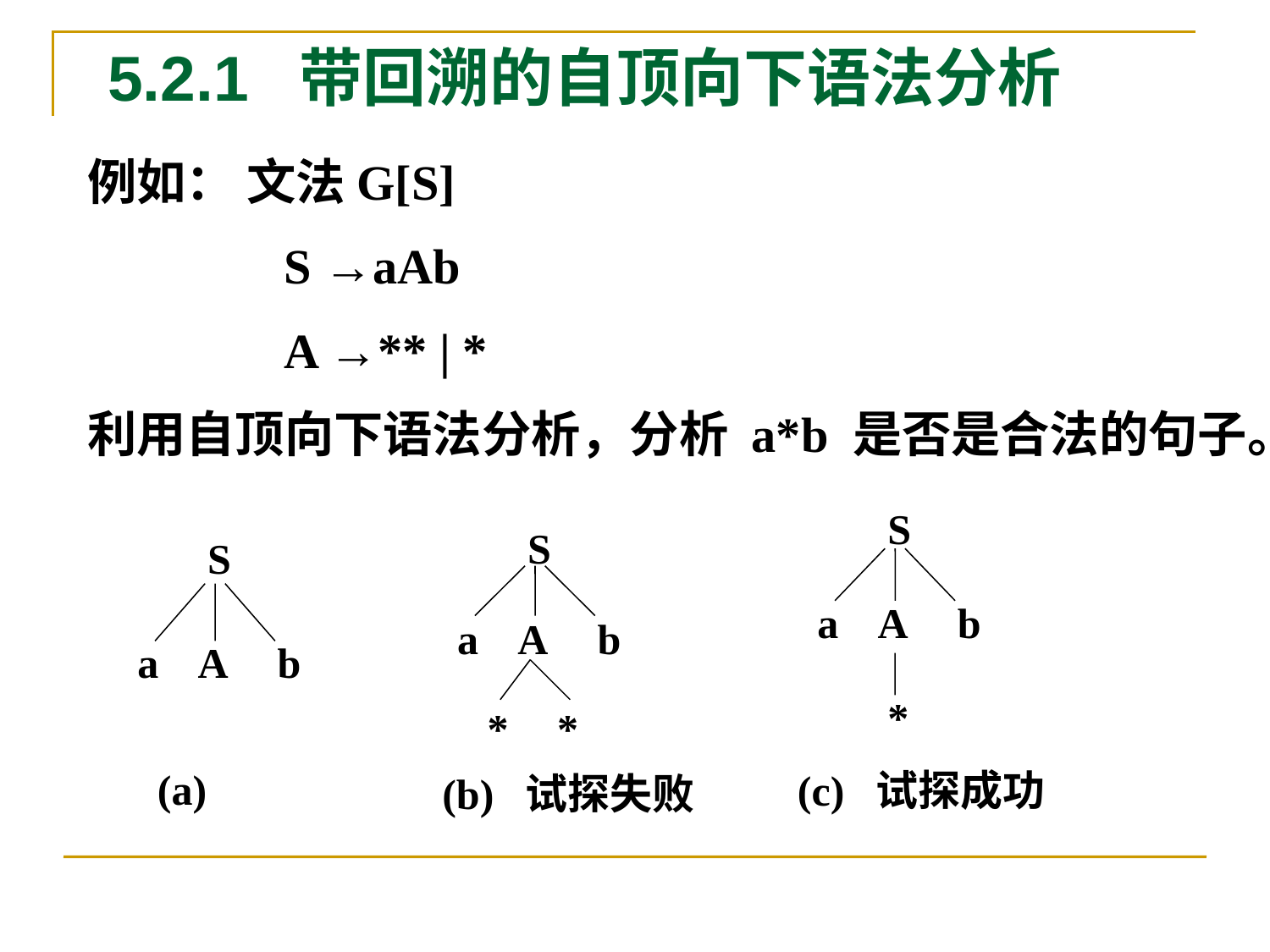

# 5.2.1  带回溯的自顶向下语法分析

例如： 文法G[S]
                S →aAb
                A →** | *
利用自顶向下语法分析，分析 a*b 是否是合法的句子。
S

a
A
b

*
(c)  试探成功
S

a
A
b

*
*
(b)  试探失败
S

a
A
b
(a)
19